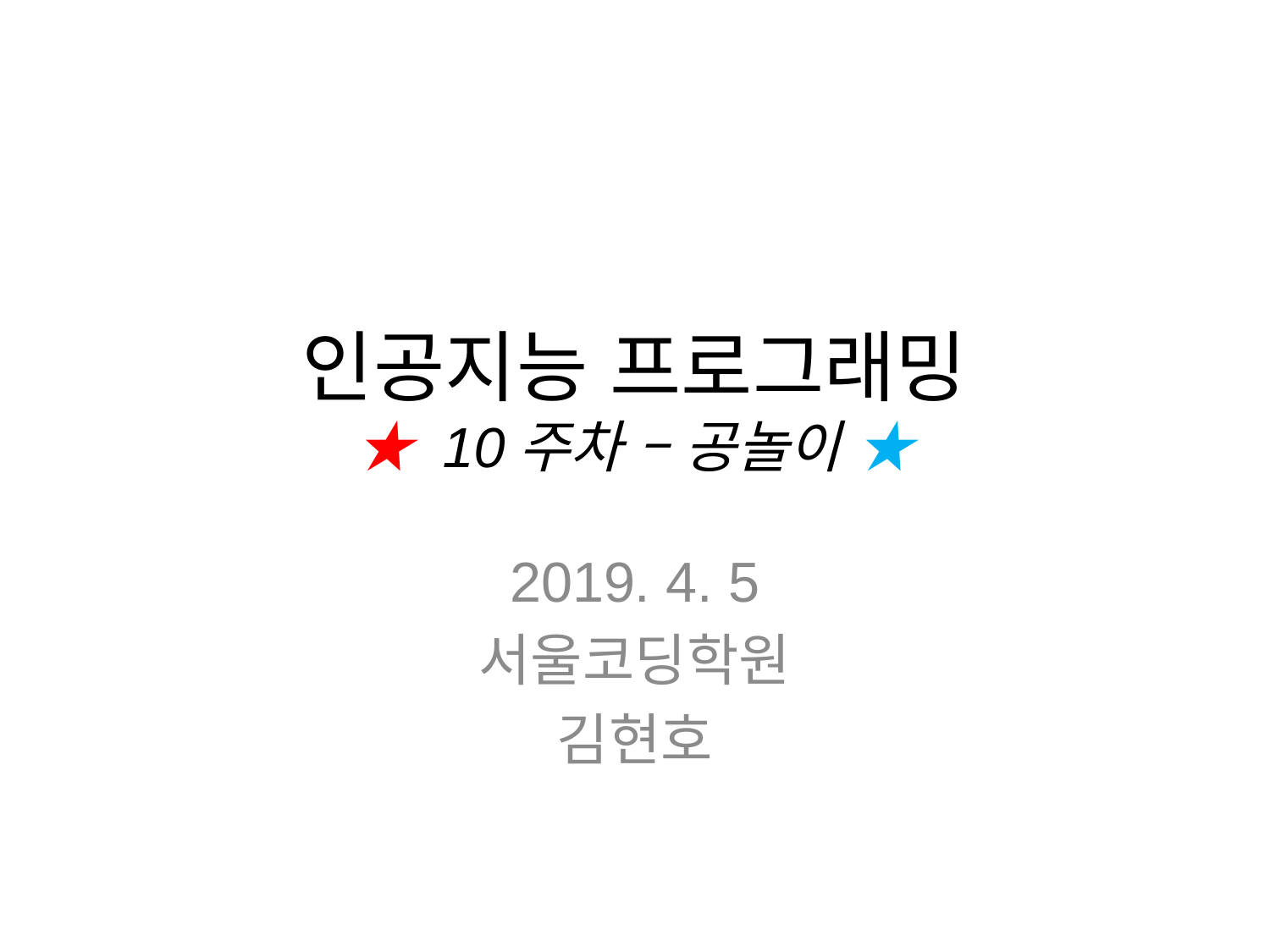

# 인공지능 프로그래밍 ★ 10주차 – 공놀이 ★
2019. 4. 5
서울코딩학원
김현호